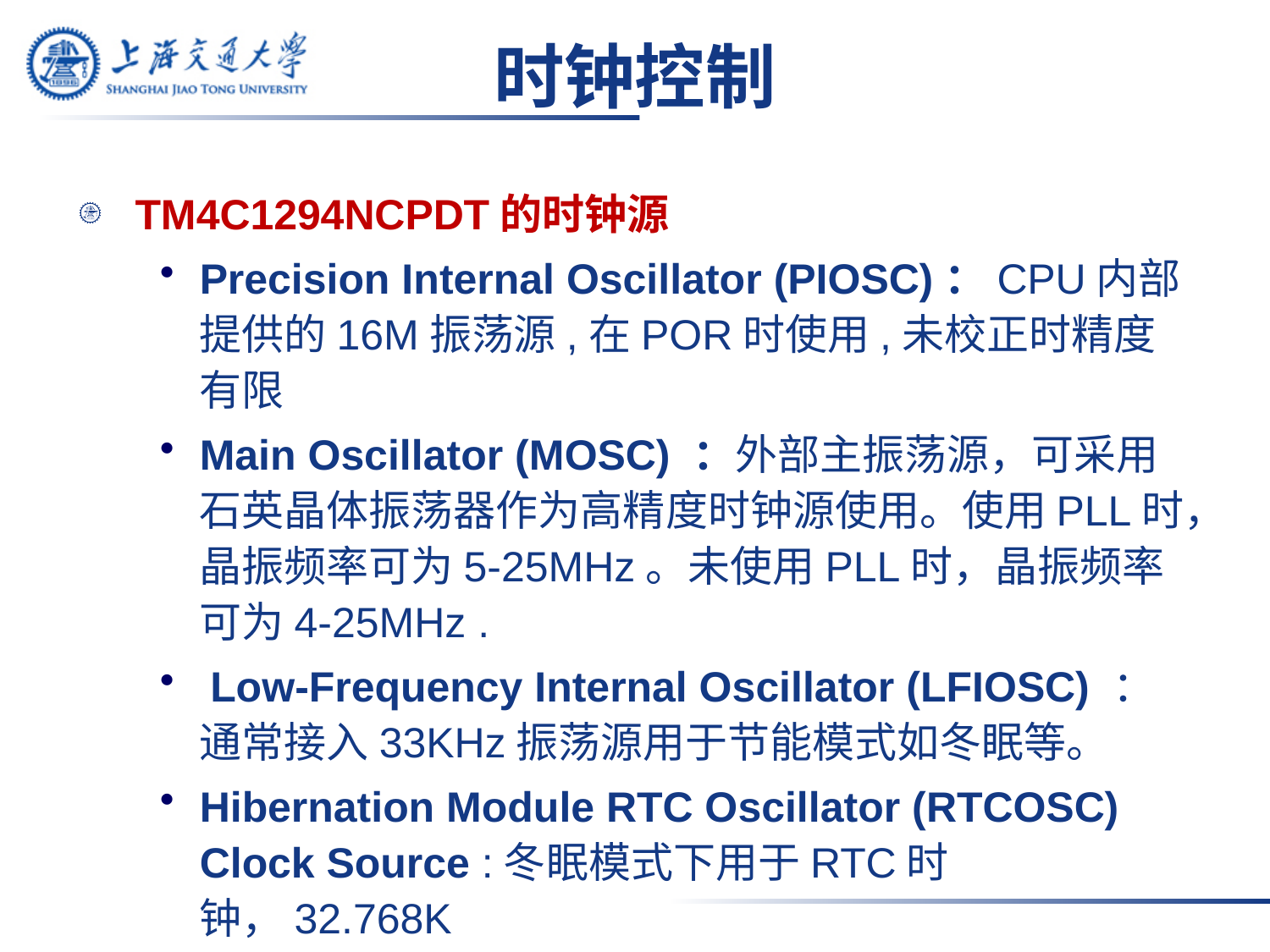

# 时钟控制
TM4C1294NCPDT的时钟源
Precision Internal Oscillator (PIOSC)：CPU内部提供的16M振荡源,在POR时使用,未校正时精度有限
Main Oscillator (MOSC) ：外部主振荡源，可采用石英晶体振荡器作为高精度时钟源使用。使用PLL时，晶振频率可为5-25MHz。未使用PLL时，晶振频率可为4-25MHz .
 Low-Frequency Internal Oscillator (LFIOSC) ：通常接入33KHz振荡源用于节能模式如冬眠等。
Hibernation Module RTC Oscillator (RTCOSC) Clock Source :冬眠模式下用于RTC时钟，32.768K